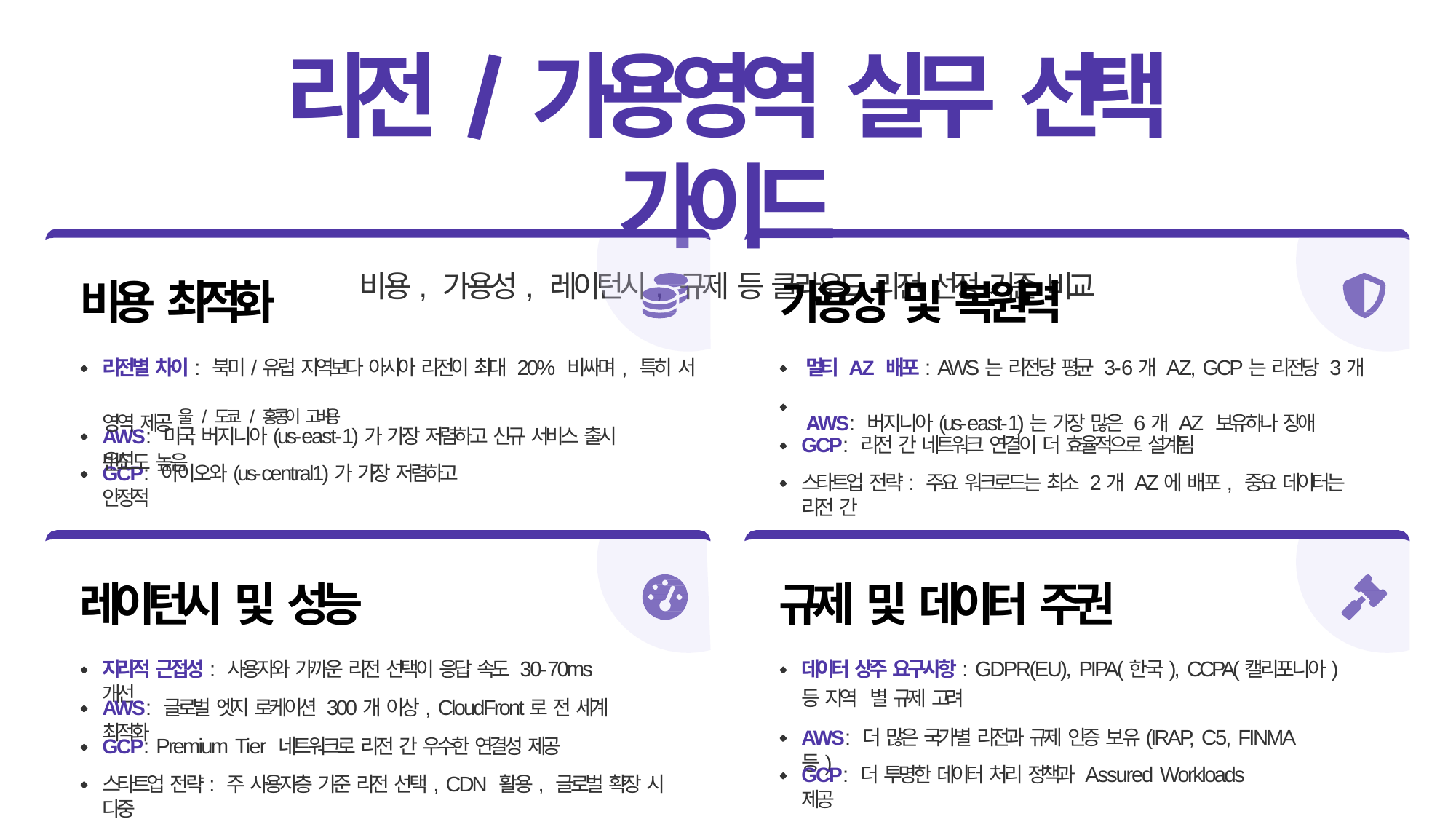

# 리전/가용영역 실무 선택 가이드
비용, 가용성, 레이턴시, 규제 등 클라우드 리전 선정 기준 비교

비용 최적화	가용성 및 복원력
리전별 차이: 북미/유럽 지역보다 아시아 리전이 최대 20% 비싸며, 특히 서	멀티 AZ 배포: AWS는 리전당 평균 3-6개 AZ, GCP는 리전당 3개 영역 제공 울/도쿄/홍콩이 고비용	AWS: 버지니아(us-east-1)는 가장 많은 6개 AZ 보유하나 장애 빈도도 높음

AWS: 미국 버지니아(us-east-1)가 가장 저렴하고 신규 서비스 출시 우선
GCP: 리전 간 네트워크 연결이 더 효율적으로 설계됨

GCP: 아이오와(us-central1)가 가장 저렴하고 안정적
스타트업 전략: 주요 워크로드는 최소 2개 AZ에 배포, 중요 데이터는 리전 간

레이턴시 및 성능
규제 및 데이터 주권
데이터 상주 요구사항: GDPR(EU), PIPA(한국), CCPA(캘리포니아) 등 지역 별 규제 고려
지리적 근접성: 사용자와 가까운 리전 선택이 응답 속도 30-70ms 개선

AWS: 글로벌 엣지 로케이션 300개 이상, CloudFront로 전 세계 최적화

AWS: 더 많은 국가별 리전과 규제 인증 보유(IRAP, C5, FINMA 등)
GCP: Premium Tier 네트워크로 리전 간 우수한 연결성 제공

GCP: 더 투명한 데이터 처리 정책과 Assured Workloads 제공
스타트업 전략: 주 사용자층 기준 리전 선택, CDN 활용, 글로벌 확장 시 다중